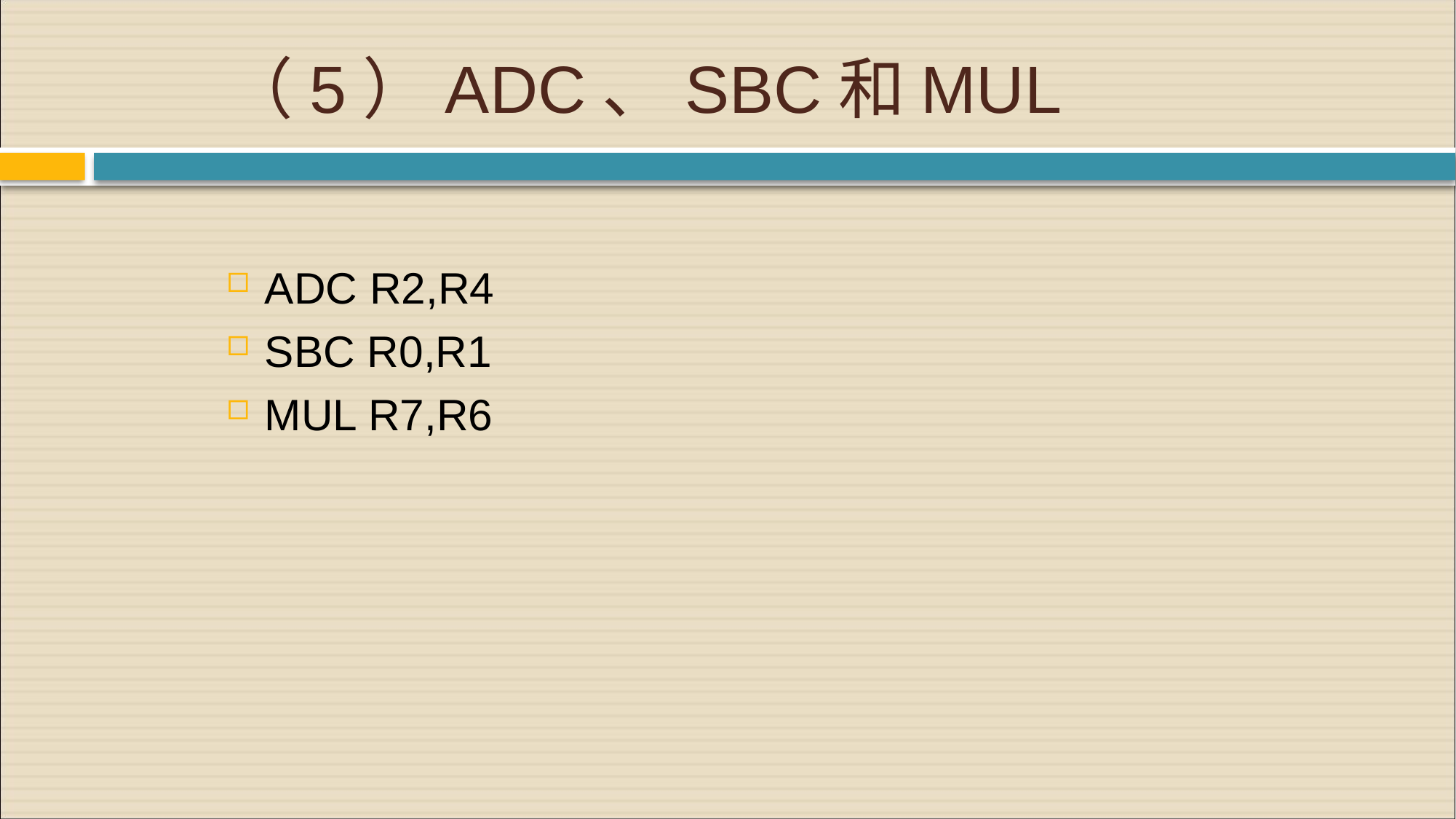

# （5）ADC、SBC和MUL

ADC R2,R4
SBC R0,R1
MUL R7,R6